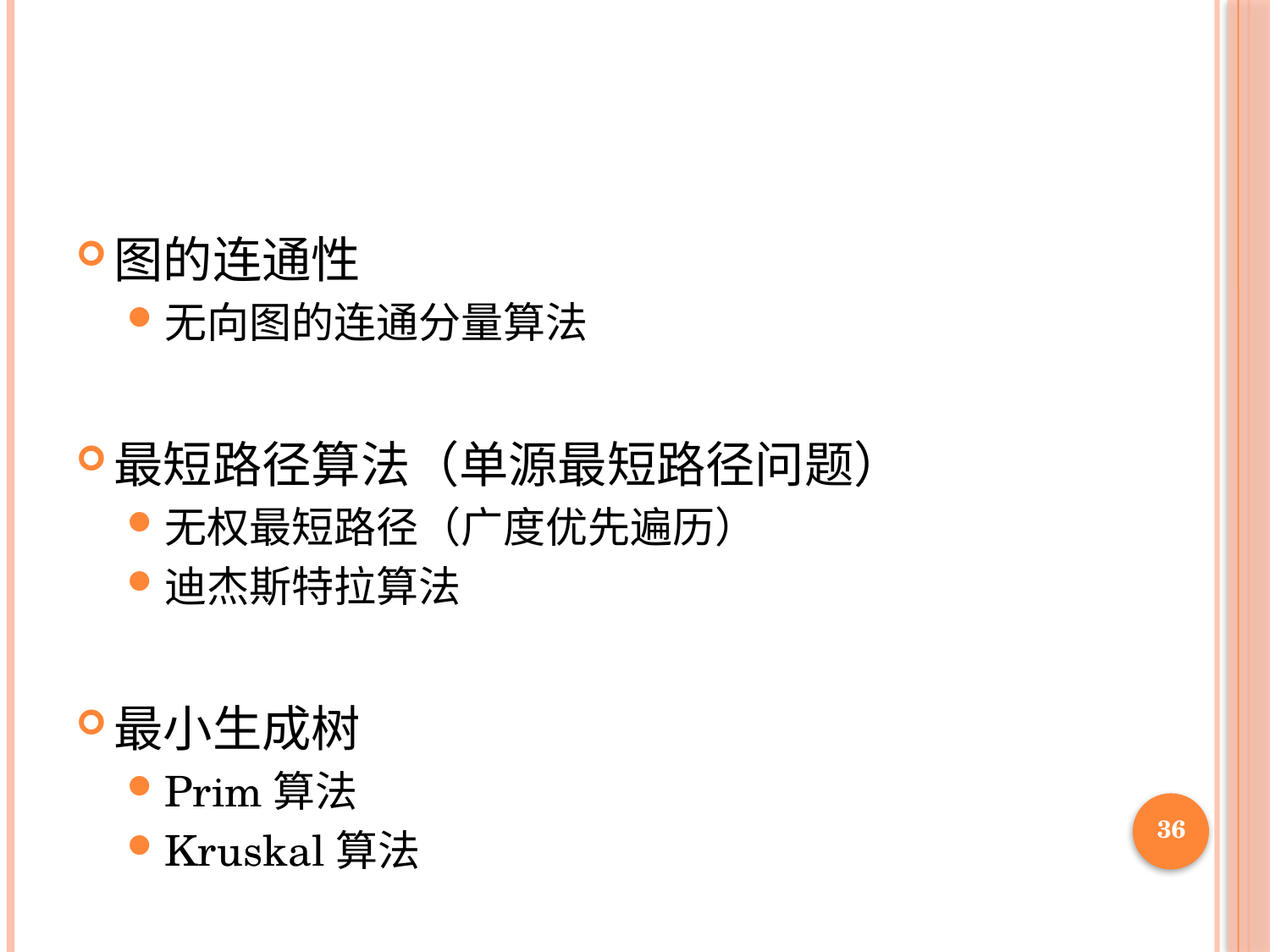

图的连通性
无向图的连通分量算法

最短路径算法（单源最短路径问题）
无权最短路径（广度优先遍历）
迪杰斯特拉算法

最小生成树
Prim算法
Kruskal算法
36